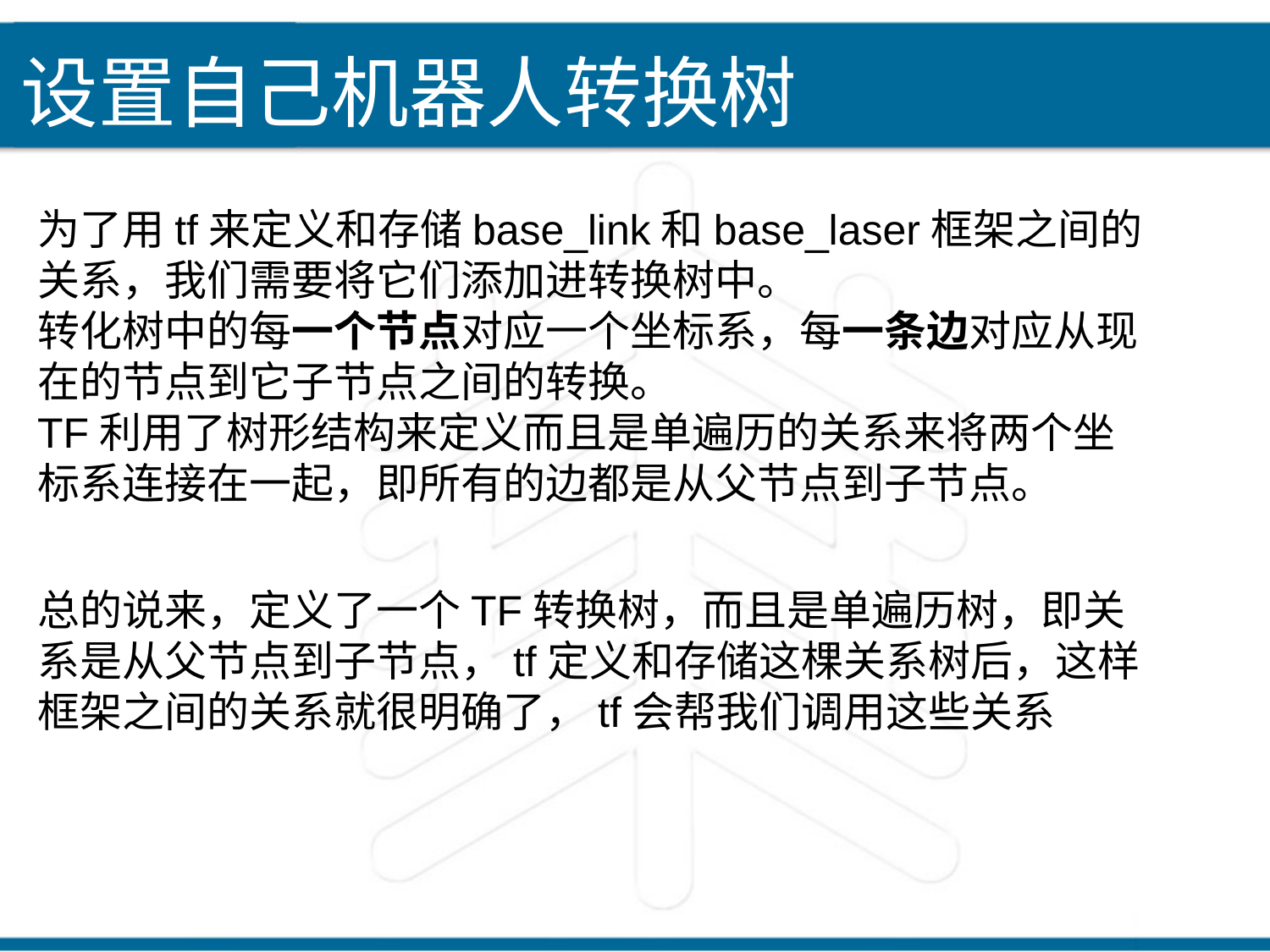

设置自己机器人转换树
为了用tf来定义和存储base_link和base_laser框架之间的关系，我们需要将它们添加进转换树中。
转化树中的每一个节点对应一个坐标系，每一条边对应从现在的节点到它子节点之间的转换。
TF利用了树形结构来定义而且是单遍历的关系来将两个坐标系连接在一起，即所有的边都是从父节点到子节点。

总的说来，定义了一个TF转换树，而且是单遍历树，即关系是从父节点到子节点，tf定义和存储这棵关系树后，这样框架之间的关系就很明确了，tf会帮我们调用这些关系